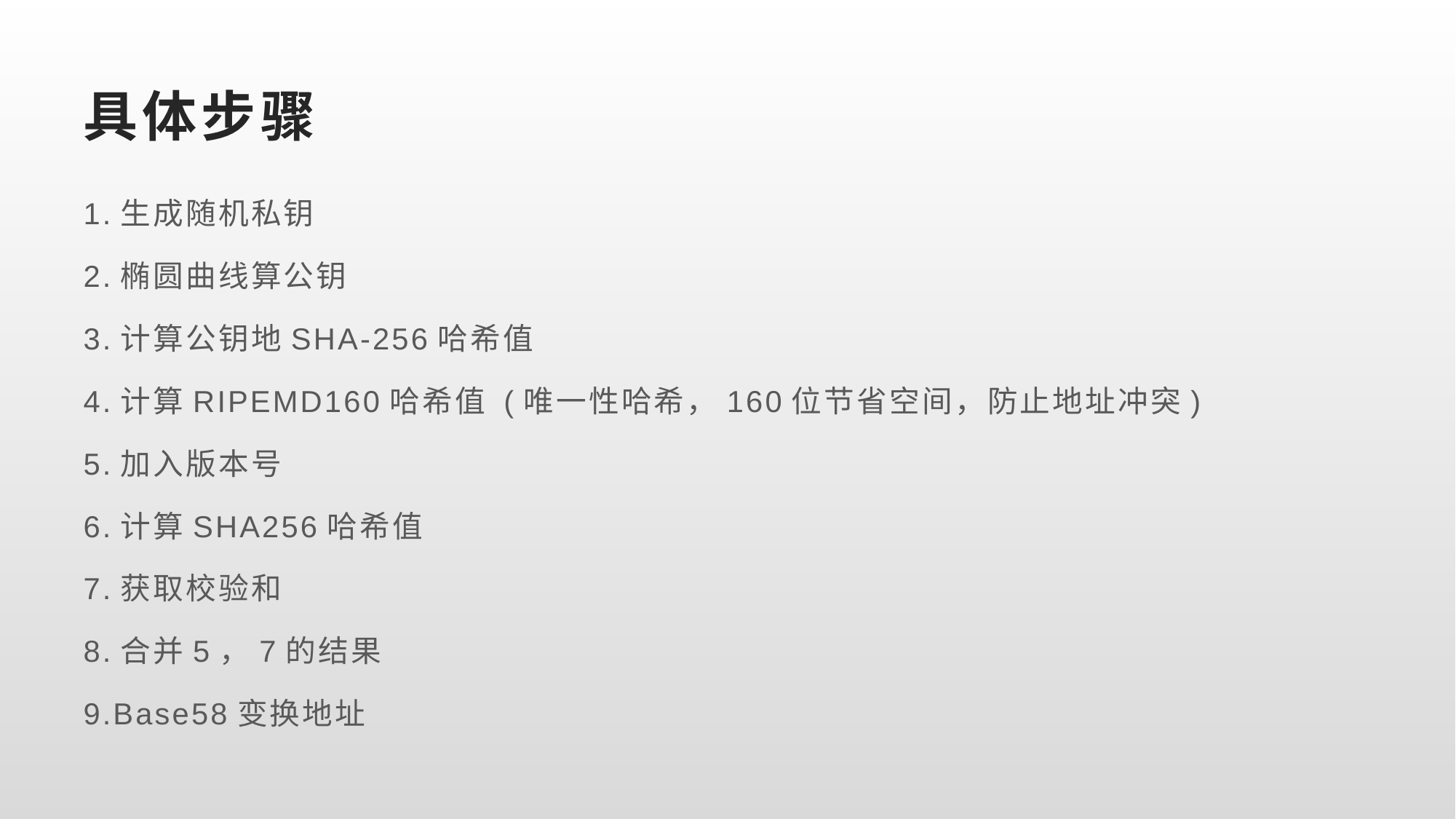

# 具体步骤
1.生成随机私钥
2.椭圆曲线算公钥
3.计算公钥地SHA-256哈希值
4.计算RIPEMD160哈希值 (唯一性哈希，160位节省空间，防止地址冲突)
5.加入版本号
6.计算SHA256哈希值
7.获取校验和
8.合并5，7的结果
9.Base58变换地址